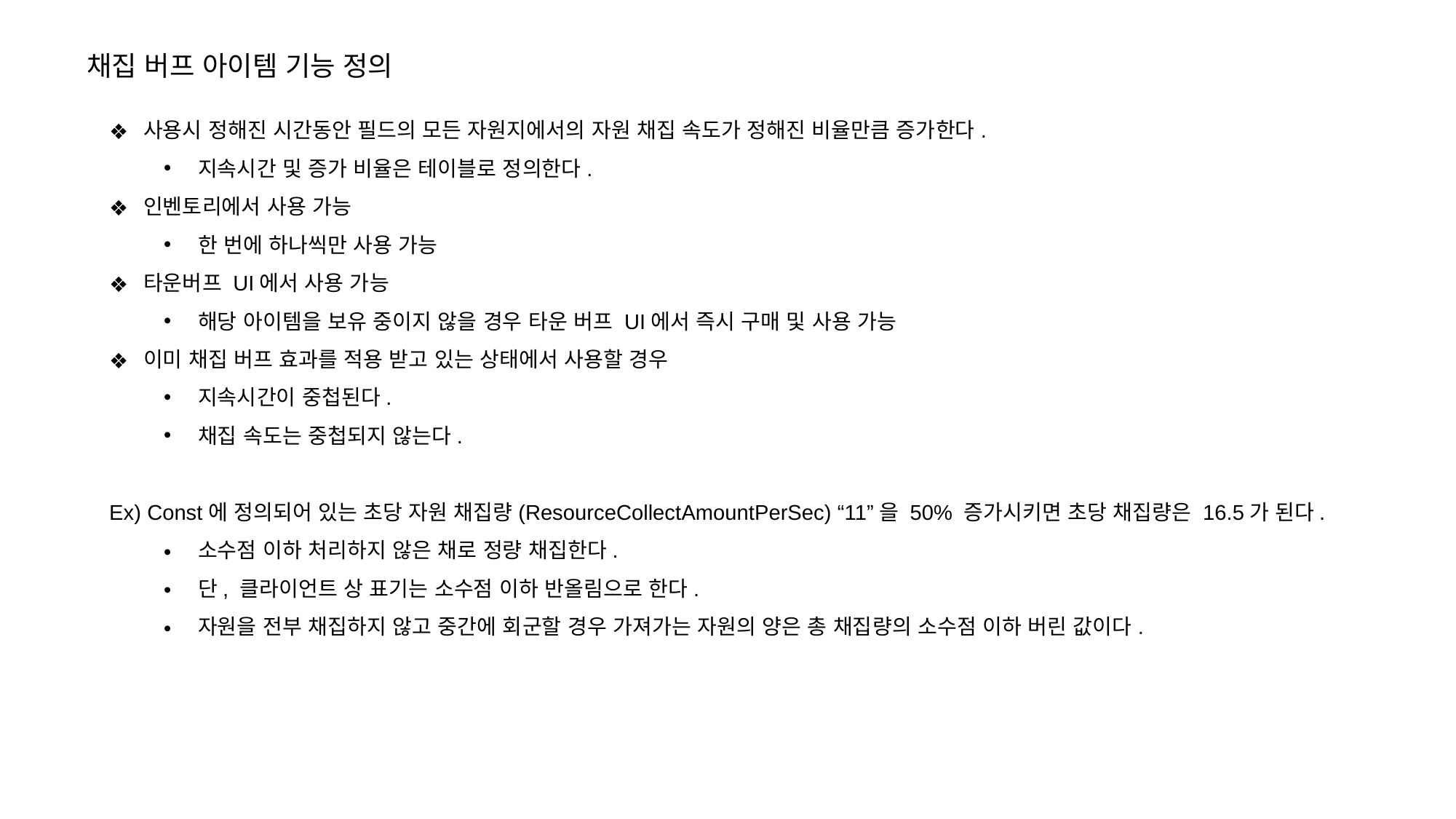

채집 버프 아이템 기능 정의
사용시 정해진 시간동안 필드의 모든 자원지에서의 자원 채집 속도가 정해진 비율만큼 증가한다.
지속시간 및 증가 비율은 테이블로 정의한다.
인벤토리에서 사용 가능
한 번에 하나씩만 사용 가능
타운버프 UI에서 사용 가능
해당 아이템을 보유 중이지 않을 경우 타운 버프 UI에서 즉시 구매 및 사용 가능
이미 채집 버프 효과를 적용 받고 있는 상태에서 사용할 경우
지속시간이 중첩된다.
채집 속도는 중첩되지 않는다.

Ex) Const에 정의되어 있는 초당 자원 채집량(ResourceCollectAmountPerSec) “11”을 50% 증가시키면 초당 채집량은 16.5가 된다.
소수점 이하 처리하지 않은 채로 정량 채집한다.
단, 클라이언트 상 표기는 소수점 이하 반올림으로 한다.
자원을 전부 채집하지 않고 중간에 회군할 경우 가져가는 자원의 양은 총 채집량의 소수점 이하 버린 값이다.